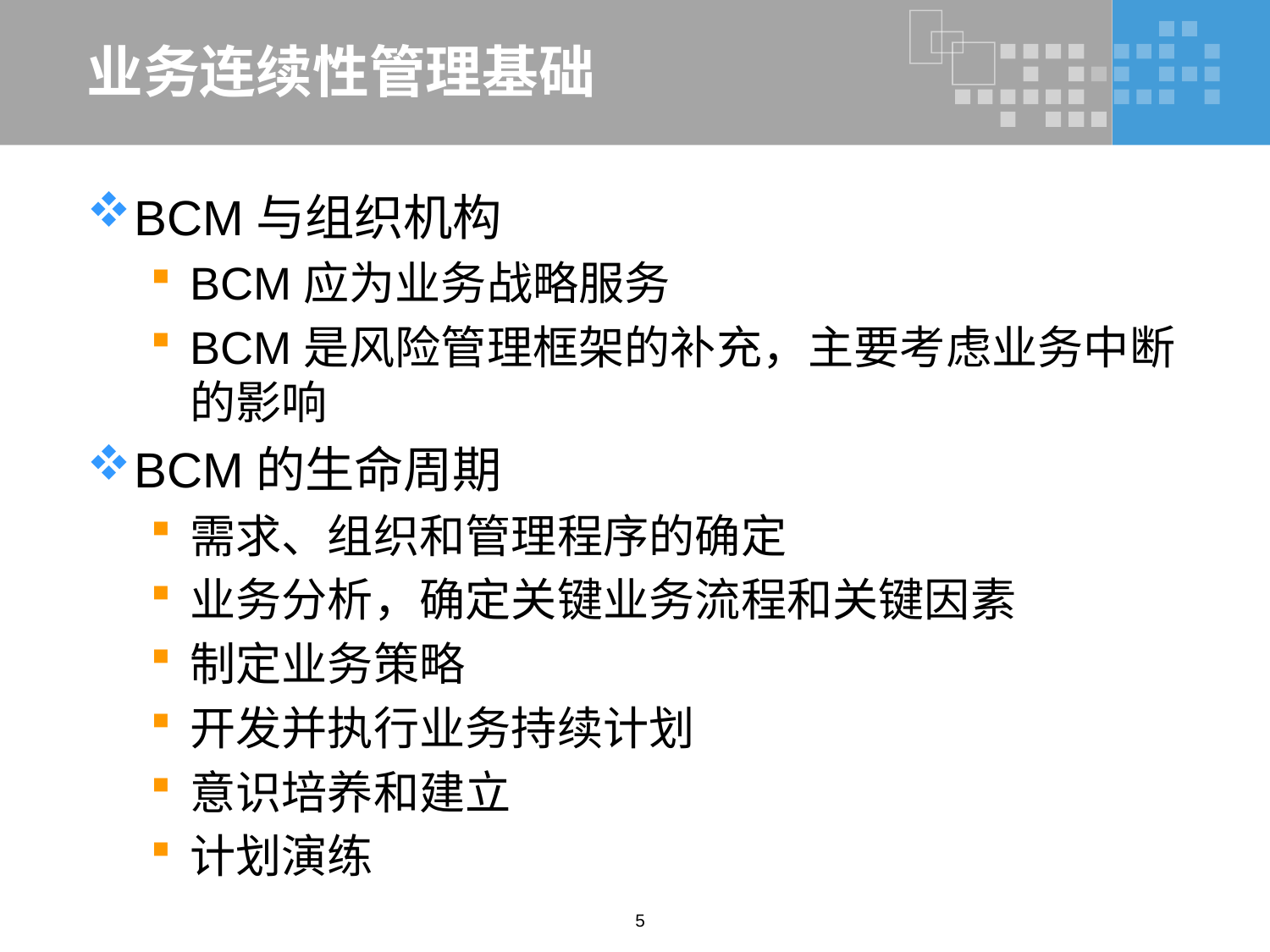

# 业务连续性管理基础
BCM与组织机构
BCM应为业务战略服务
BCM是风险管理框架的补充，主要考虑业务中断的影响
BCM的生命周期
需求、组织和管理程序的确定
业务分析，确定关键业务流程和关键因素
制定业务策略
开发并执行业务持续计划
意识培养和建立
计划演练

5